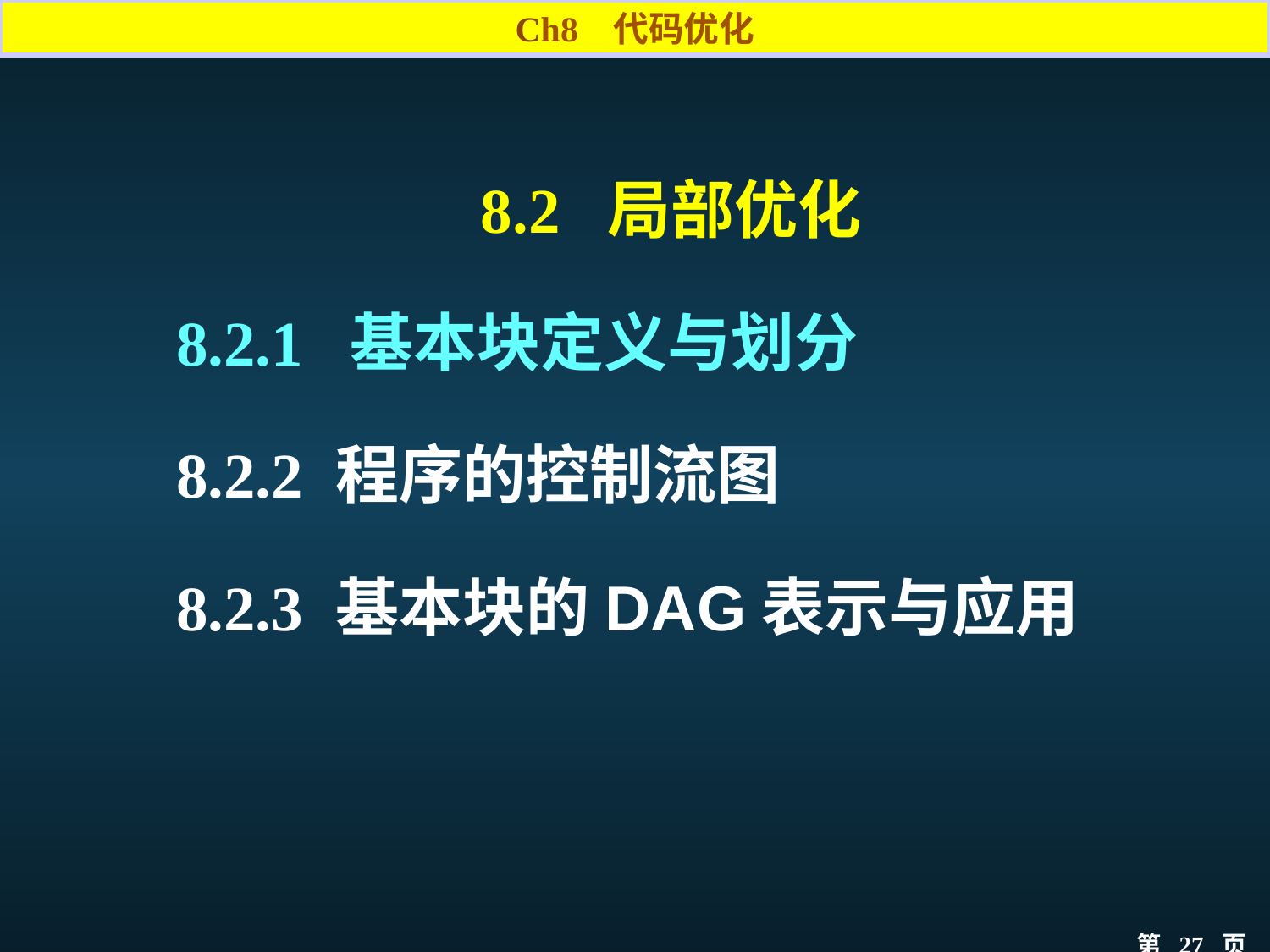

Ch8   代码优化
 8.2  局部优化
8.2.1  基本块定义与划分
8.2.2 程序的控制流图
8.2.3 基本块的DAG表示与应用